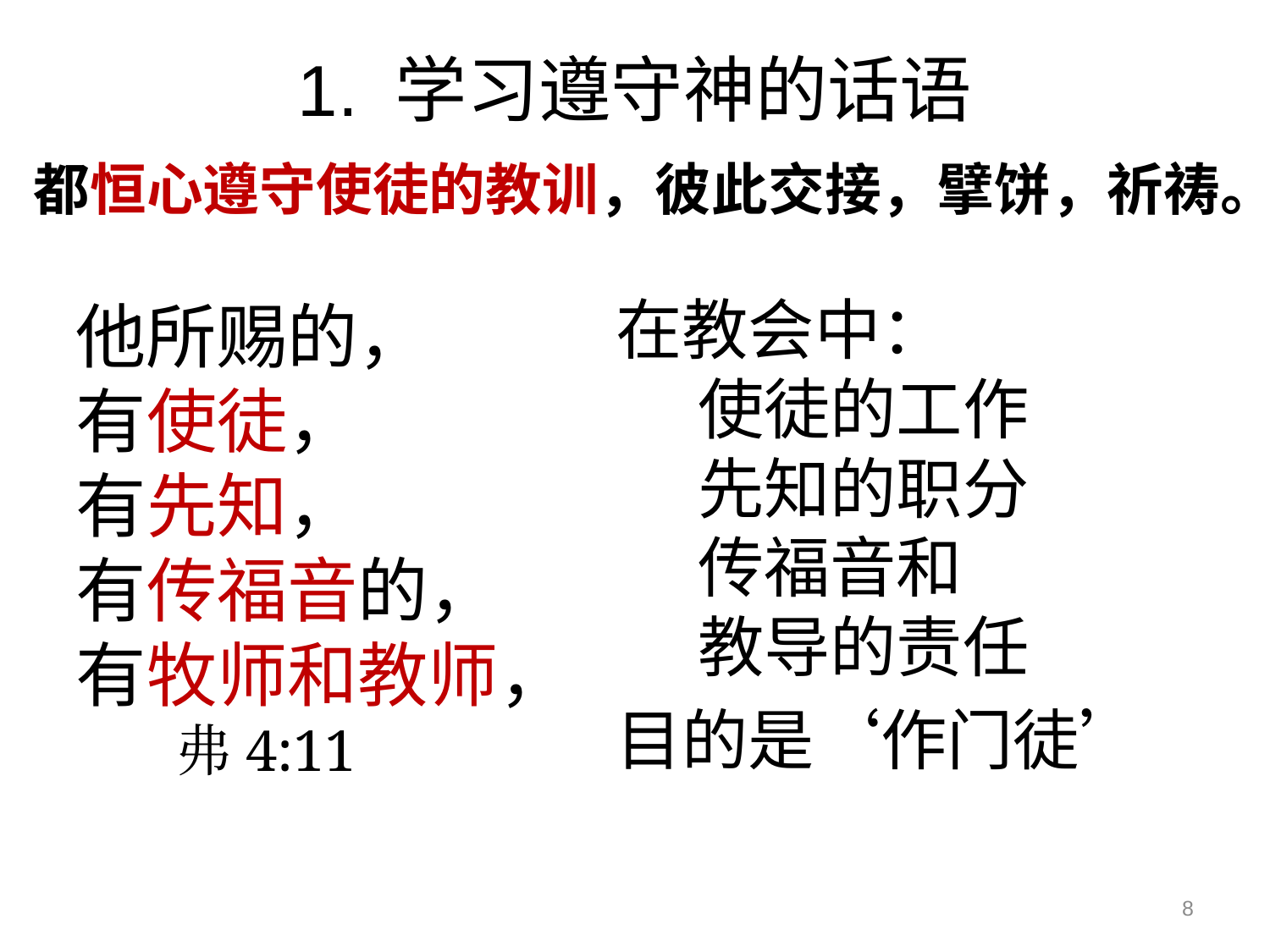

# 1. 学习遵守神的话语
都恒心遵守使徒的教训，彼此交接，擘饼，祈祷。
在教会中：
  使徒的工作
  先知的职分
  传福音和
  教导的责任
目的是‘作门徒’
他所赐的，
有使徒，
有先知，
有传福音的，
有牧师和教师，
      弗4:11
8